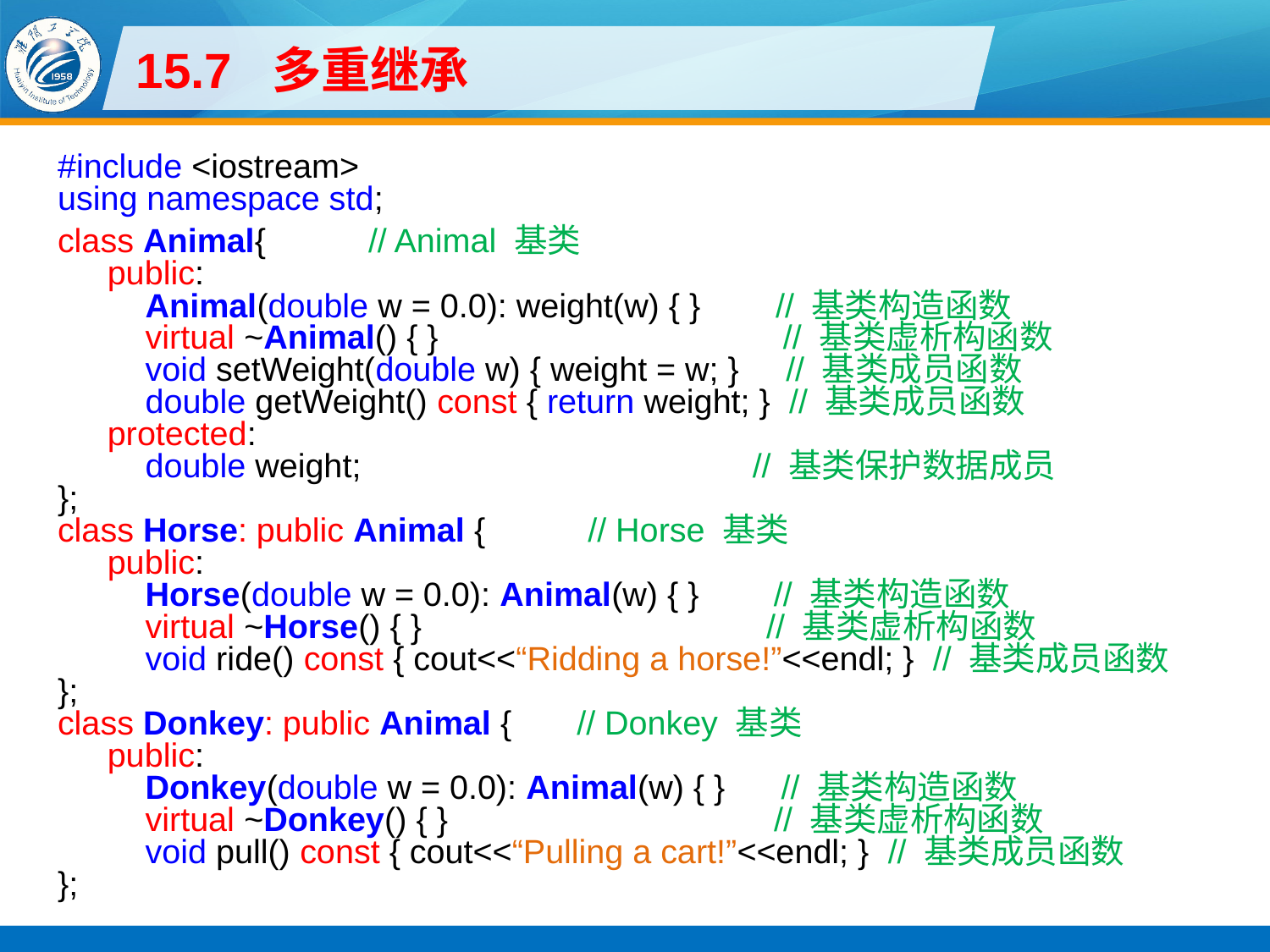

# 15.7  多重继承
#include <iostream>
using namespace std;
class Animal{           // Animal 基类
public:
Animal(double w = 0.0): weight(w) { }        // 基类构造函数
virtual ~Animal() { }                                     // 基类虚析构函数
void setWeight(double w) { weight = w; }     // 基类成员函数
double getWeight() const { return weight; }  // 基类成员函数
protected:
double weight;                                          // 基类保护数据成员
};
class Horse: public Animal {           // Horse 基类
public:
Horse(double w = 0.0): Animal(w) { }        // 基类构造函数
virtual ~Horse() { }                                     // 基类虚析构函数
void ride() const { cout<<“Ridding a horse!”<<endl; }  // 基类成员函数
};
class Donkey: public Animal {       // Donkey 基类
public:
Donkey(double w = 0.0): Animal(w) { }      // 基类构造函数
virtual ~Donkey() { }                                   // 基类虚析构函数
void pull() const { cout<<“Pulling a cart!”<<endl; }  // 基类成员函数
};